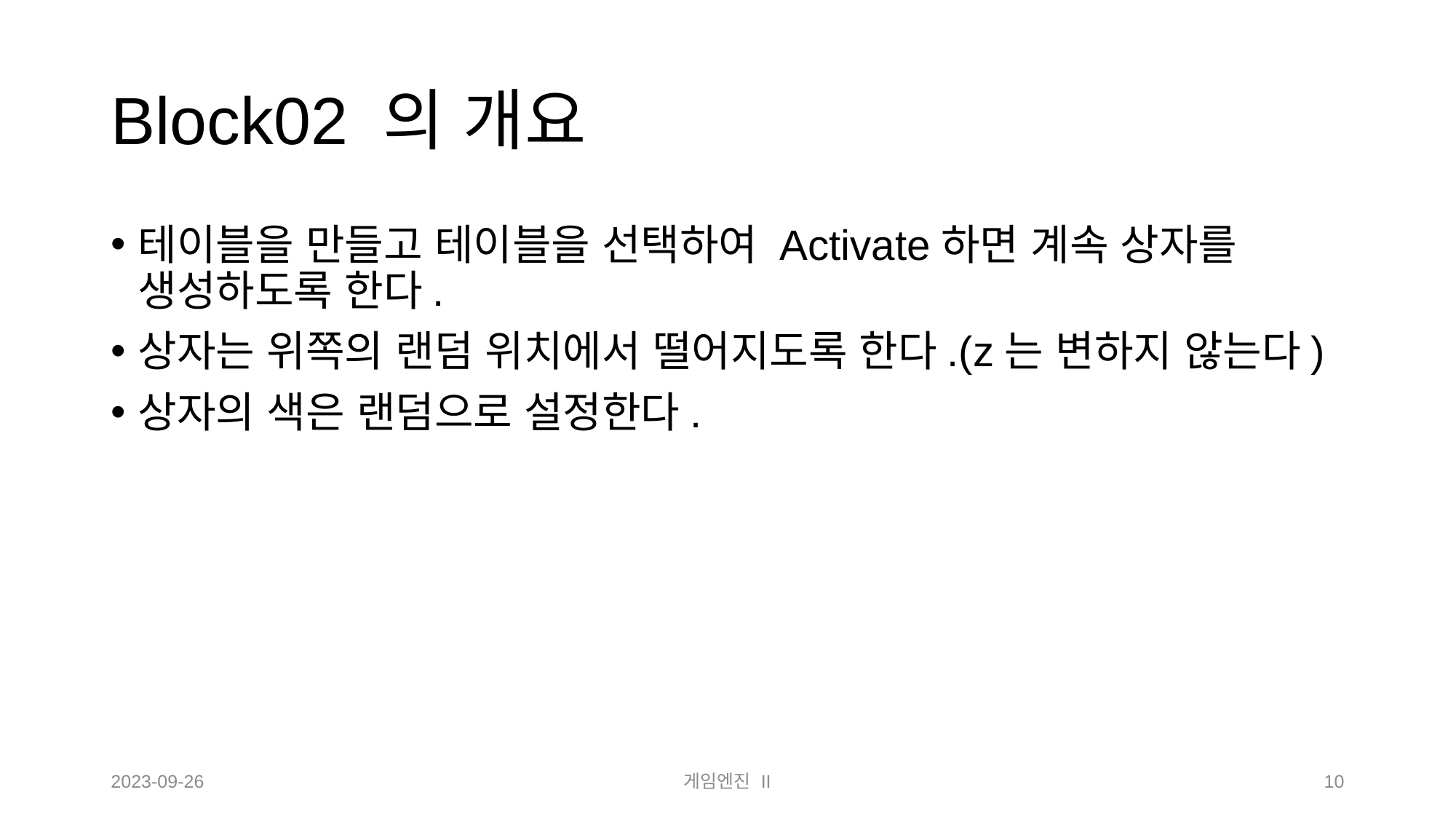

# Block02 의 개요
테이블을 만들고 테이블을 선택하여 Activate하면 계속 상자를 생성하도록 한다.
상자는 위쪽의 랜덤 위치에서 떨어지도록 한다.(z는 변하지 않는다)
상자의 색은 랜덤으로 설정한다.
2023-09-26
게임엔진 II
10